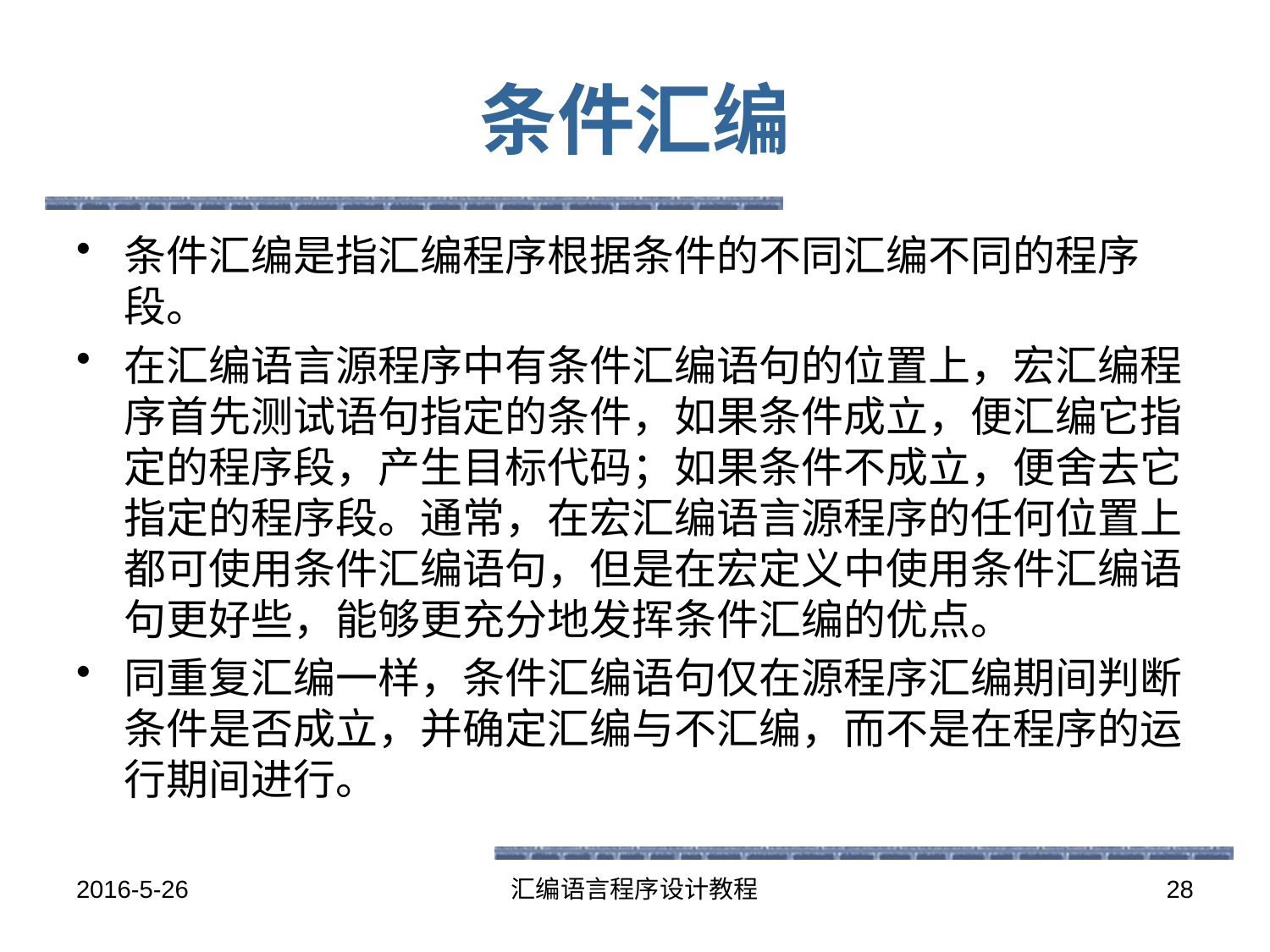

# 条件汇编
条件汇编是指汇编程序根据条件的不同汇编不同的程序段。
在汇编语言源程序中有条件汇编语句的位置上，宏汇编程序首先测试语句指定的条件，如果条件成立，便汇编它指定的程序段，产生目标代码；如果条件不成立，便舍去它指定的程序段。通常，在宏汇编语言源程序的任何位置上都可使用条件汇编语句，但是在宏定义中使用条件汇编语句更好些，能够更充分地发挥条件汇编的优点。
同重复汇编一样，条件汇编语句仅在源程序汇编期间判断条件是否成立，并确定汇编与不汇编，而不是在程序的运行期间进行。
2016-5-26
汇编语言程序设计教程
28